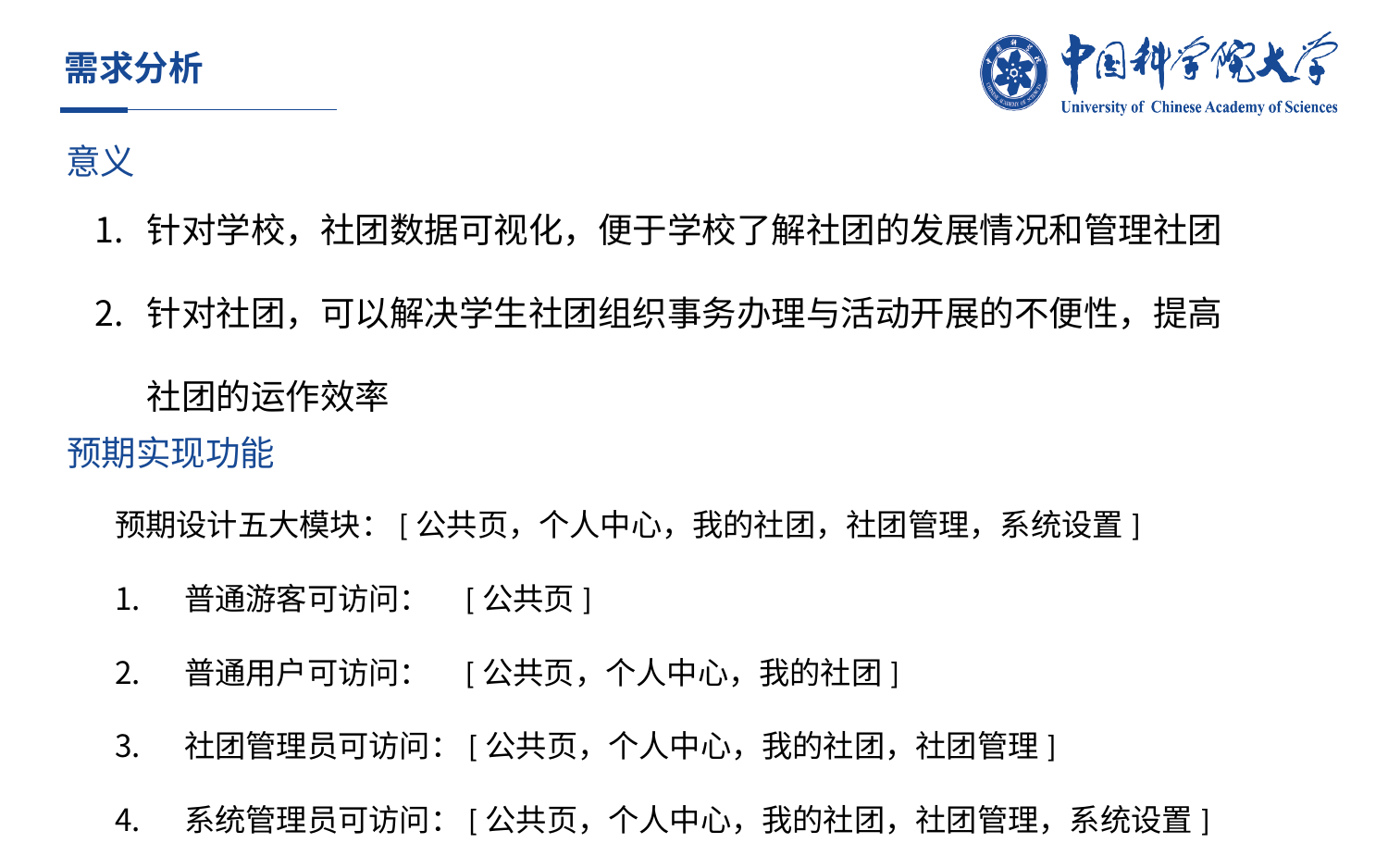

# 需求分析
意义
针对学校，社团数据可视化，便于学校了解社团的发展情况和管理社团
针对社团，可以解决学生社团组织事务办理与活动开展的不便性，提高社团的运作效率
预期实现功能
预期设计五大模块：[公共页，个人中心，我的社团，社团管理，系统设置]
普通游客可访问：    [公共页]
普通用户可访问：    [公共页，个人中心，我的社团]
社团管理员可访问：[公共页，个人中心，我的社团，社团管理]
系统管理员可访问：[公共页，个人中心，我的社团，社团管理，系统设置]